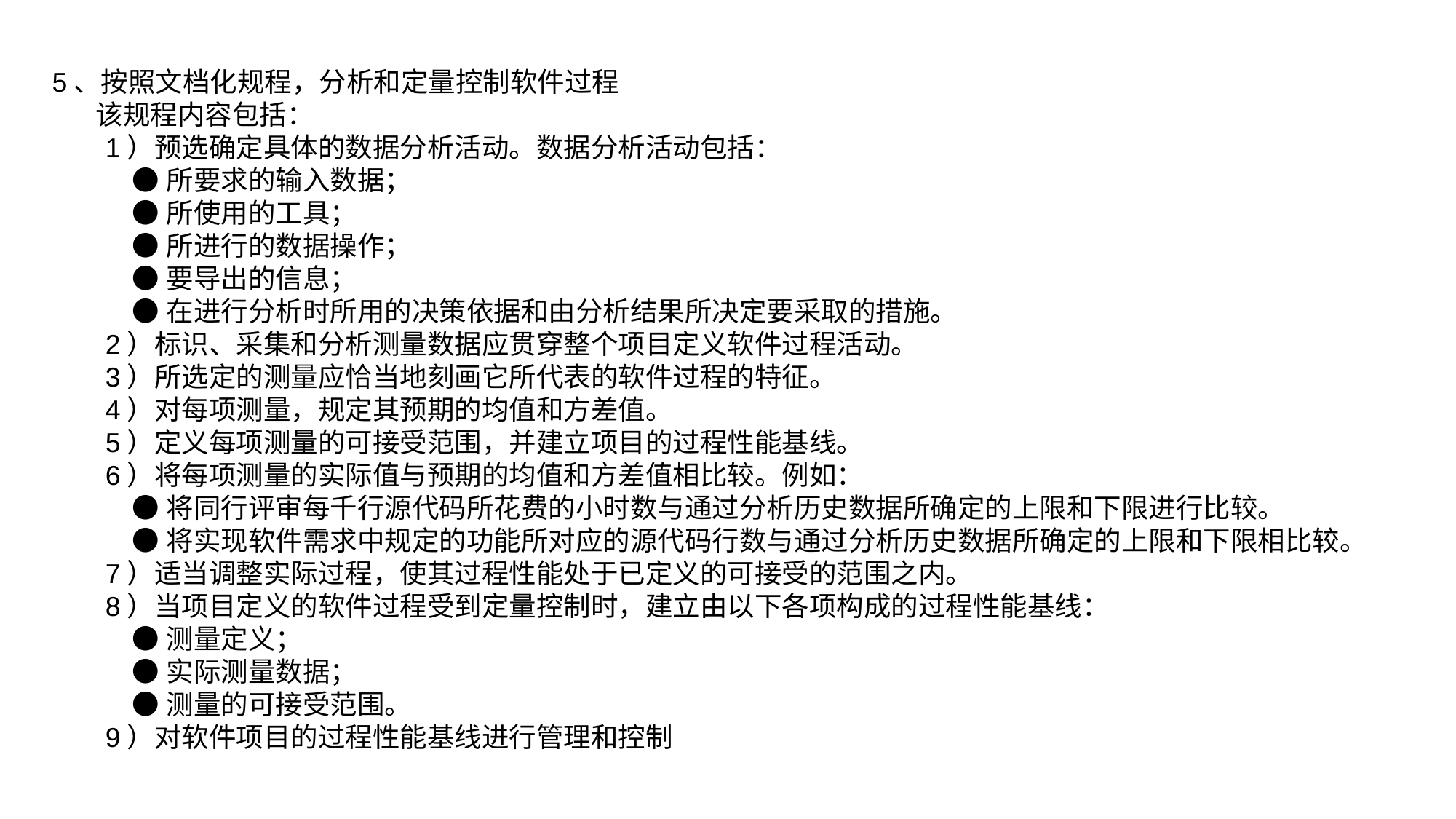

5、按照文档化规程，分析和定量控制软件过程
      该规程内容包括：
       1）预选确定具体的数据分析活动。数据分析活动包括：
             ●所要求的输入数据；
             ●所使用的工具；
             ●所进行的数据操作；
             ●要导出的信息；
             ●在进行分析时所用的决策依据和由分析结果所决定要采取的措施。
       2）标识、采集和分析测量数据应贯穿整个项目定义软件过程活动。
       3）所选定的测量应恰当地刻画它所代表的软件过程的特征。
       4）对每项测量，规定其预期的均值和方差值。
       5）定义每项测量的可接受范围，并建立项目的过程性能基线。
       6）将每项测量的实际值与预期的均值和方差值相比较。例如：
             ●将同行评审每千行源代码所花费的小时数与通过分析历史数据所确定的上限和下限进行比较。
             ●将实现软件需求中规定的功能所对应的源代码行数与通过分析历史数据所确定的上限和下限相比较。
       7）适当调整实际过程，使其过程性能处于已定义的可接受的范围之内。
       8）当项目定义的软件过程受到定量控制时，建立由以下各项构成的过程性能基线：
             ●测量定义；
             ●实际测量数据；
             ●测量的可接受范围。
       9）对软件项目的过程性能基线进行管理和控制